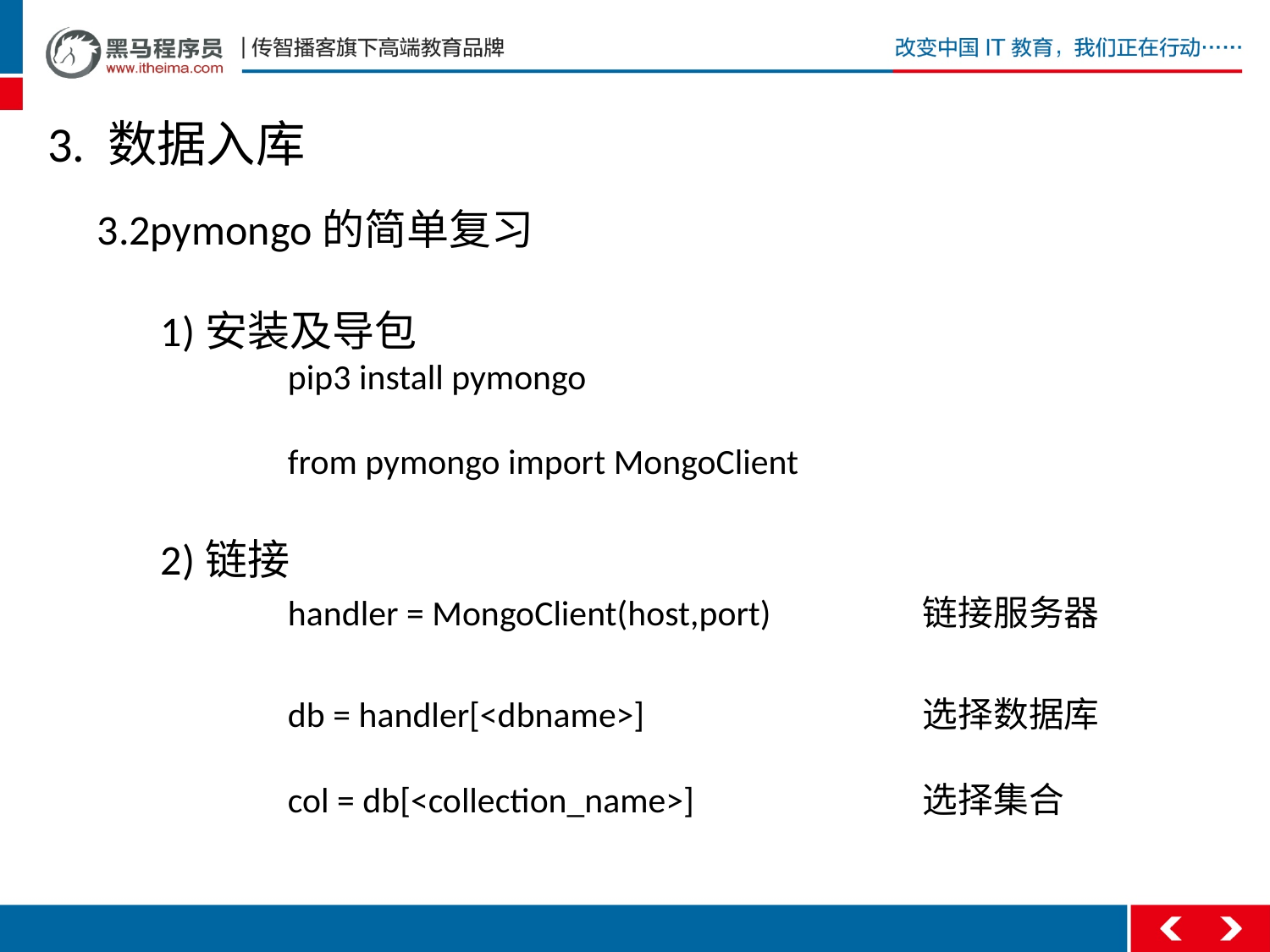

3. 数据入库
3.2pymongo的简单复习

1)安装及导包
	pip3 install pymongo

	from pymongo import MongoClient

2)链接
	handler = MongoClient(host,port)		链接服务器

	db = handler[<dbname>]			选择数据库

	col = db[<collection_name>]		选择集合